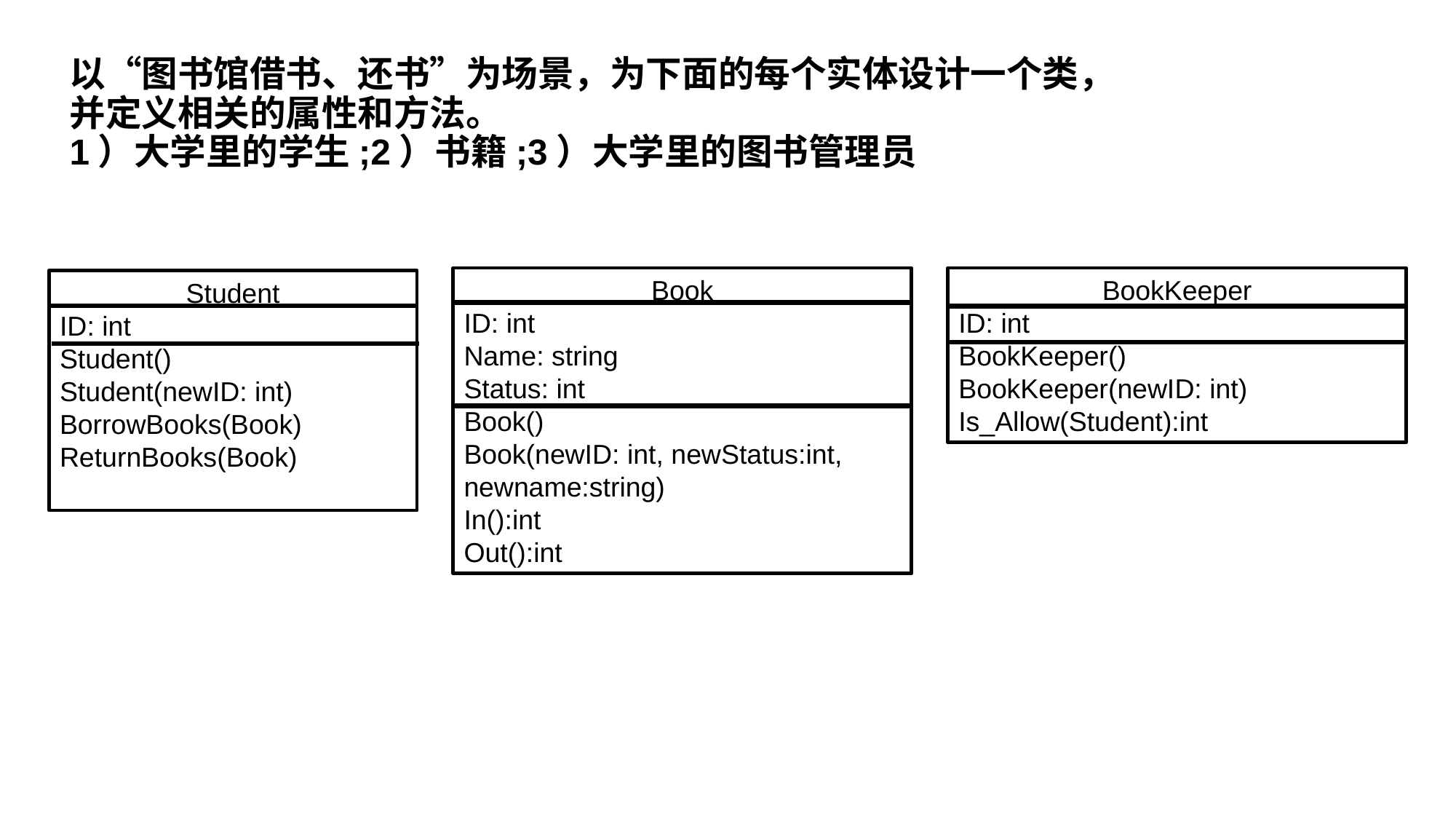

# 以“图书馆借书、还书”为场景，为下面的每个实体设计一个类，并定义相关的属性和方法。 1）大学里的学生;2）书籍;3）大学里的图书管理员
Book
ID: int
Name: string
Status: int
Book()
Book(newID: int, newStatus:int, newname:string)
In():int
Out():int
BookKeeper
ID: int
BookKeeper()
BookKeeper(newID: int)
Is_Allow(Student):int
Student
ID: int
Student()
Student(newID: int)
BorrowBooks(Book)
ReturnBooks(Book)